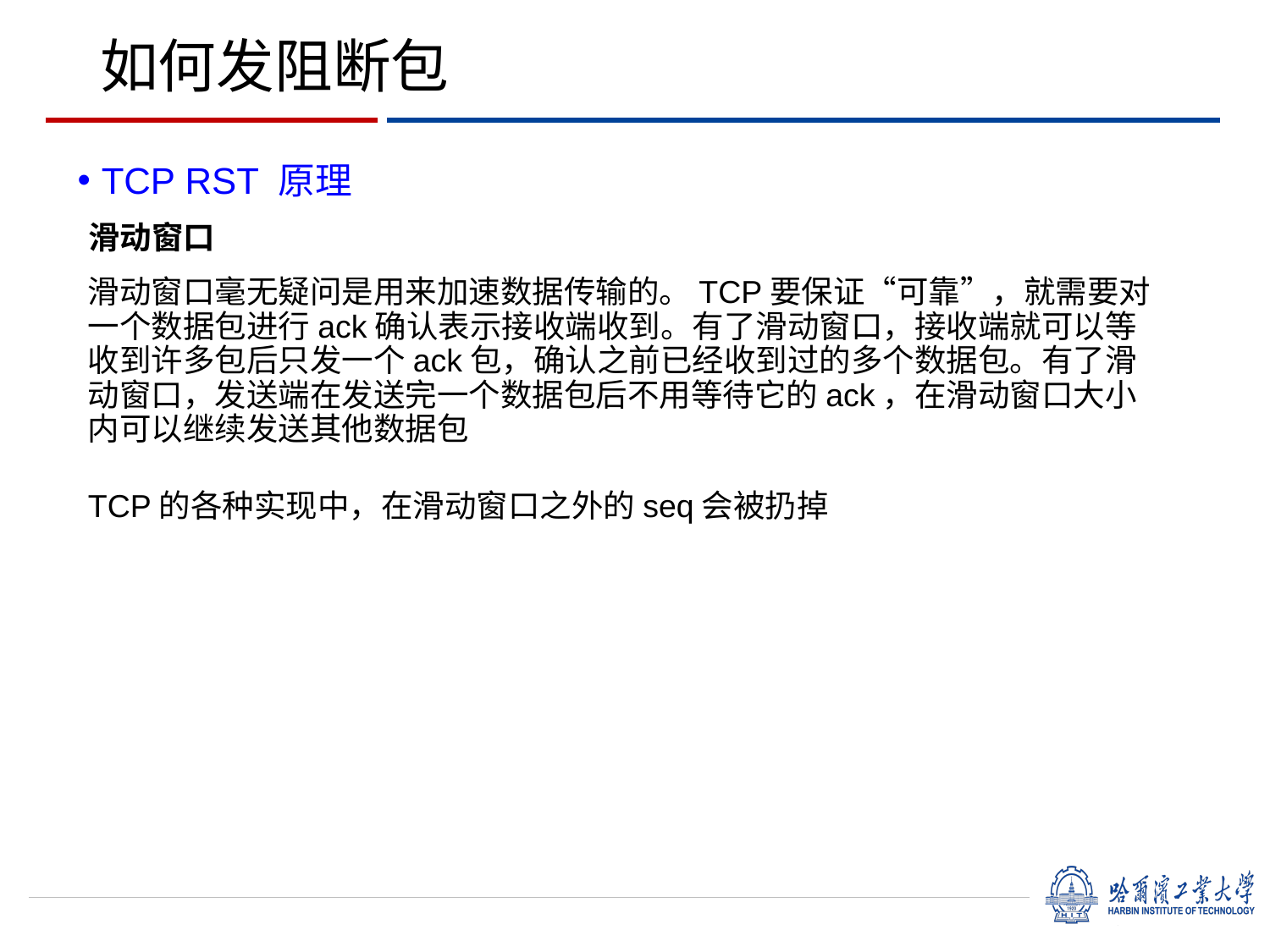

# 如何发阻断包
TCP RST 原理

滑动窗口
滑动窗口毫无疑问是用来加速数据传输的。TCP要保证“可靠”，就需要对一个数据包进行ack确认表示接收端收到。有了滑动窗口，接收端就可以等收到许多包后只发一个ack包，确认之前已经收到过的多个数据包。有了滑动窗口，发送端在发送完一个数据包后不用等待它的ack，在滑动窗口大小内可以继续发送其他数据包

TCP的各种实现中，在滑动窗口之外的seq会被扔掉